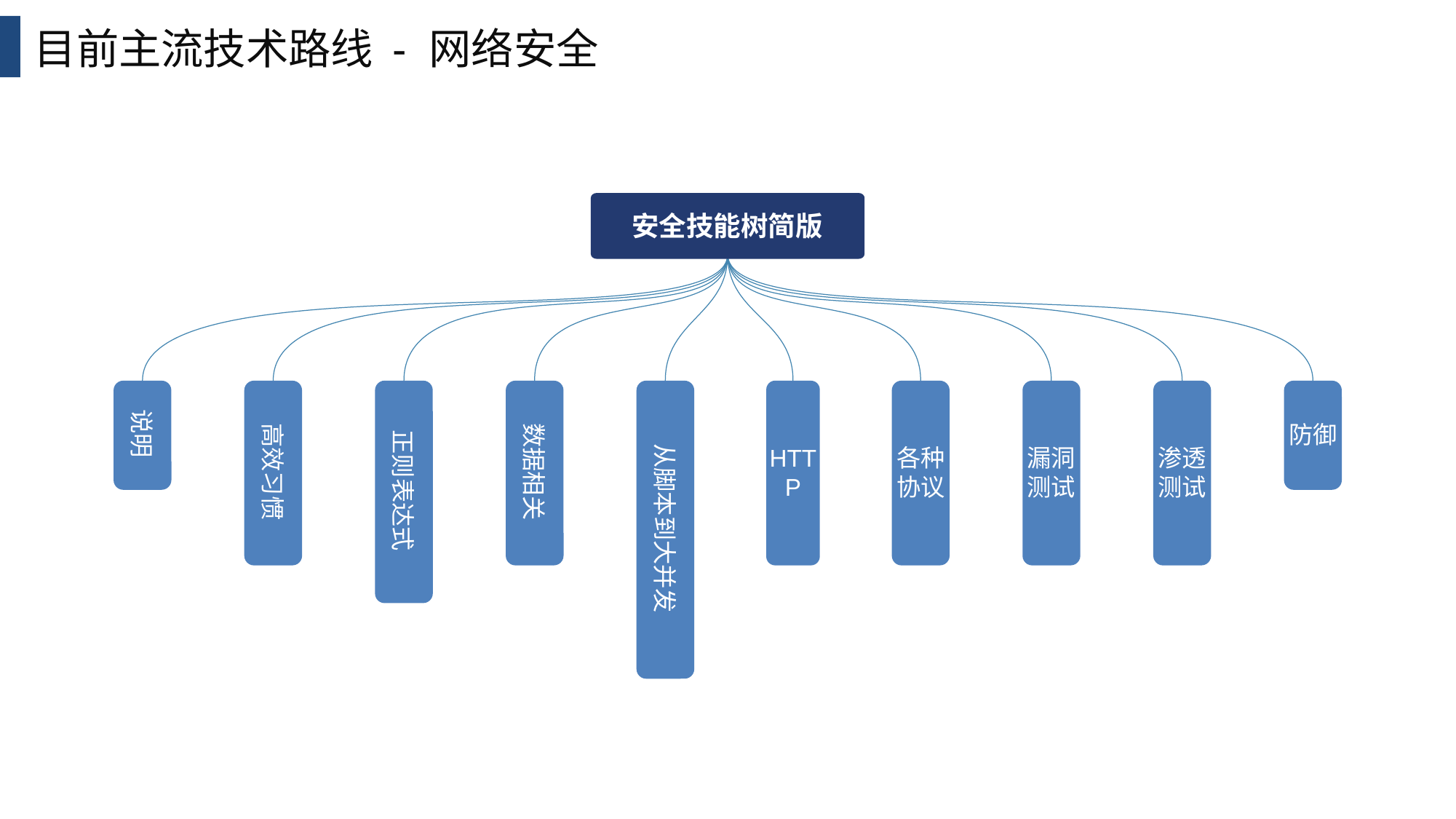

目前主流技术路线 - 网络安全
安全技能树简版

说明
高效习惯
正则表达式
数据相关
从脚本到大并发
HTTP
各种协议
漏洞测试
渗透测试
防御